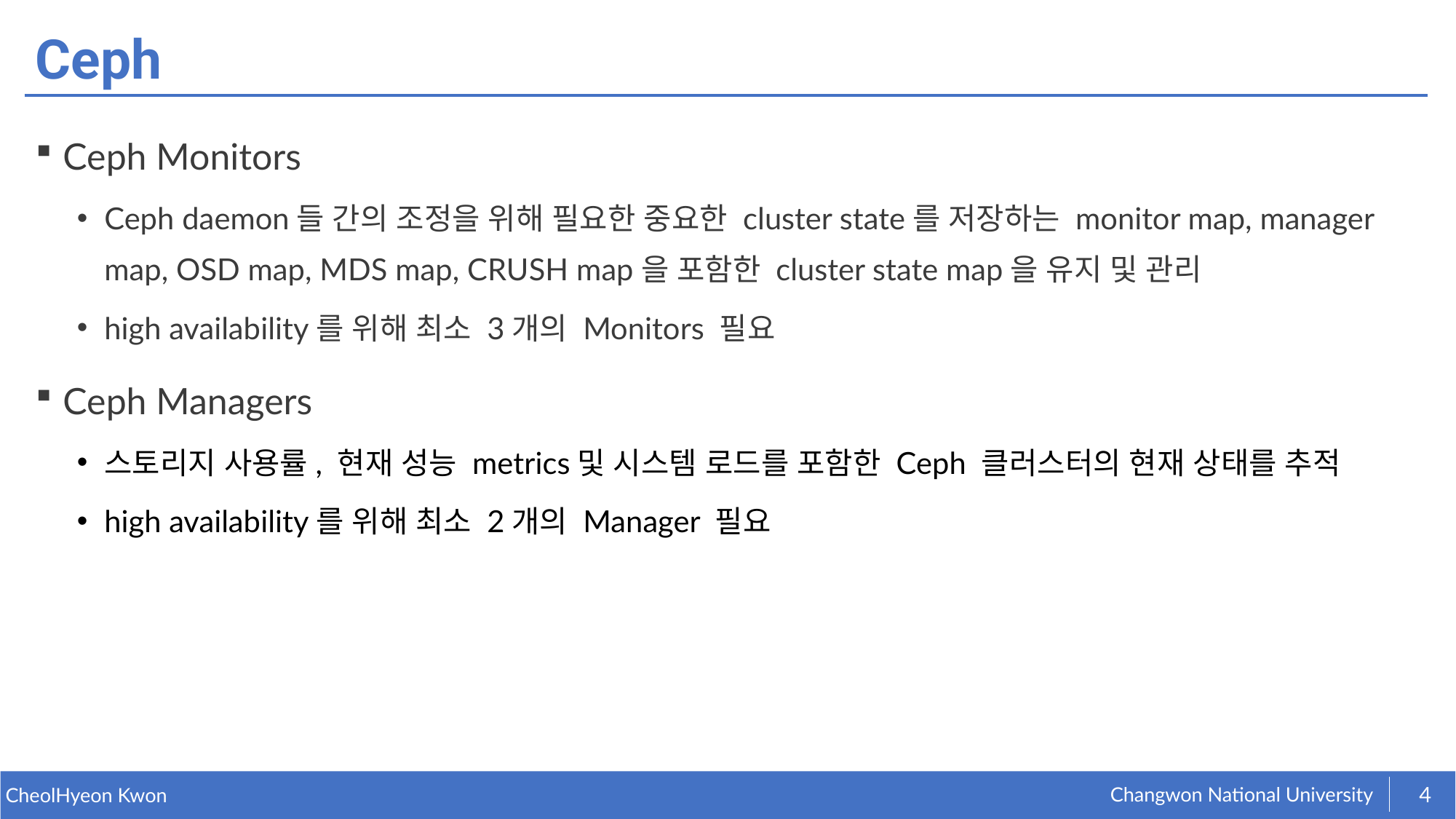

# Ceph
Ceph Monitors
Ceph daemon들 간의 조정을 위해 필요한 중요한 cluster state를 저장하는 monitor map, manager map, OSD map, MDS map, CRUSH map을 포함한 cluster state map을 유지 및 관리
high availability를 위해 최소 3개의 Monitors 필요
Ceph Managers
스토리지 사용률, 현재 성능 metrics및 시스템 로드를 포함한 Ceph 클러스터의 현재 상태를 추적
high availability를 위해 최소 2개의 Manager 필요
4